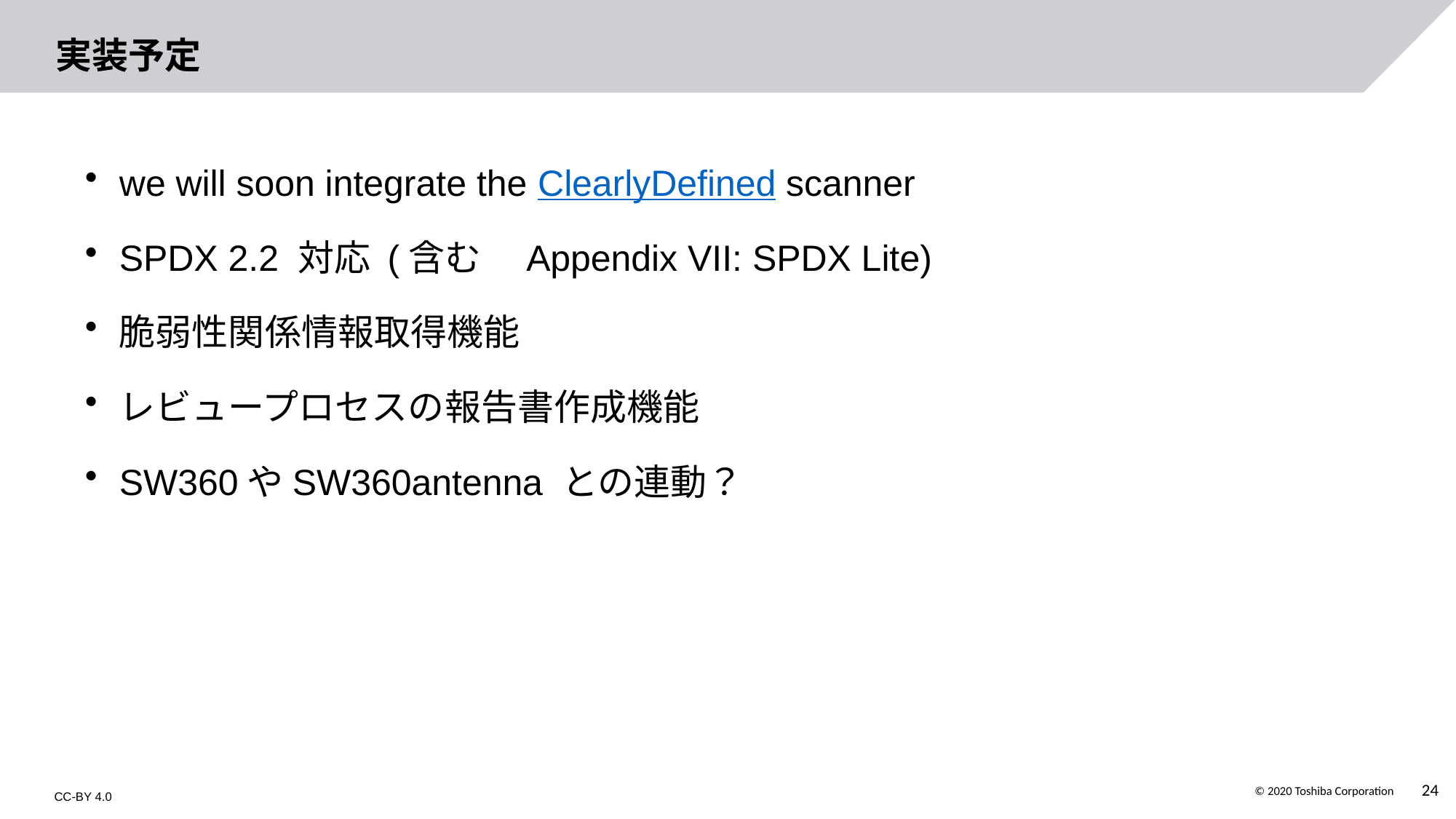

# 実装予定
we will soon integrate the ClearlyDefined scanner
SPDX 2.2 対応 (含む　Appendix VII: SPDX Lite)
脆弱性関係情報取得機能
レビュープロセスの報告書作成機能
SW360やSW360antenna との連動？

CC-BY 4.0